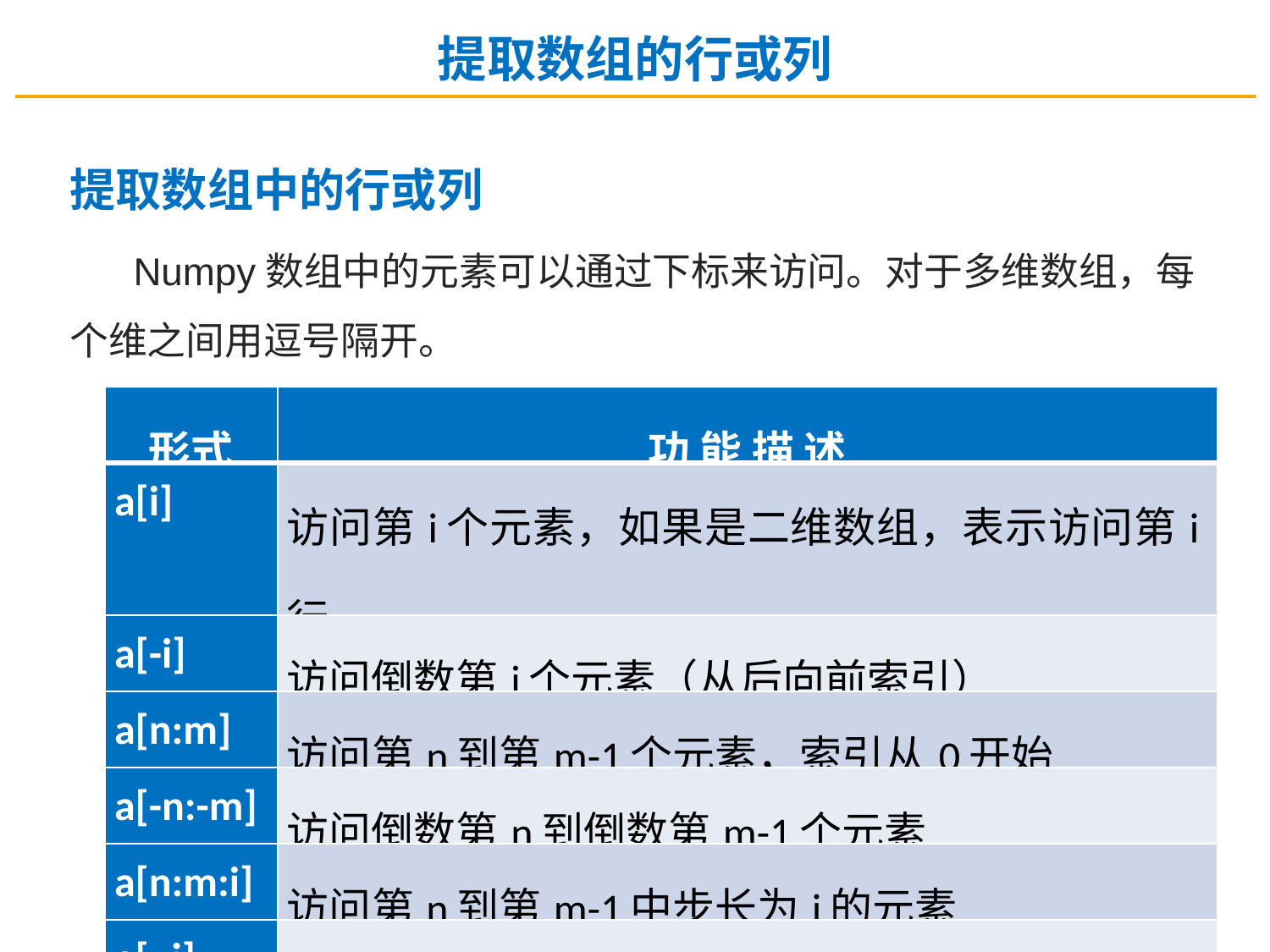

提取数组的行或列
提取数组中的行或列
Numpy数组中的元素可以通过下标来访问。对于多维数组，每个维之间用逗号隔开。
| 形式 | 功 能 描 述 |
| --- | --- |
| a[i] | 访问第i个元素，如果是二维数组，表示访问第i行 |
| a[-i] | 访问倒数第i个元素（从后向前索引） |
| a[n:m] | 访问第n到第m-1个元素，索引从0开始 |
| a[-n:-m] | 访问倒数第n到倒数第m-1个元素 |
| a[n:m:i] | 访问第n到第m-1中步长为i的元素 |
| a[:,i] | 仅用于二维数组，表示访问第i列 |